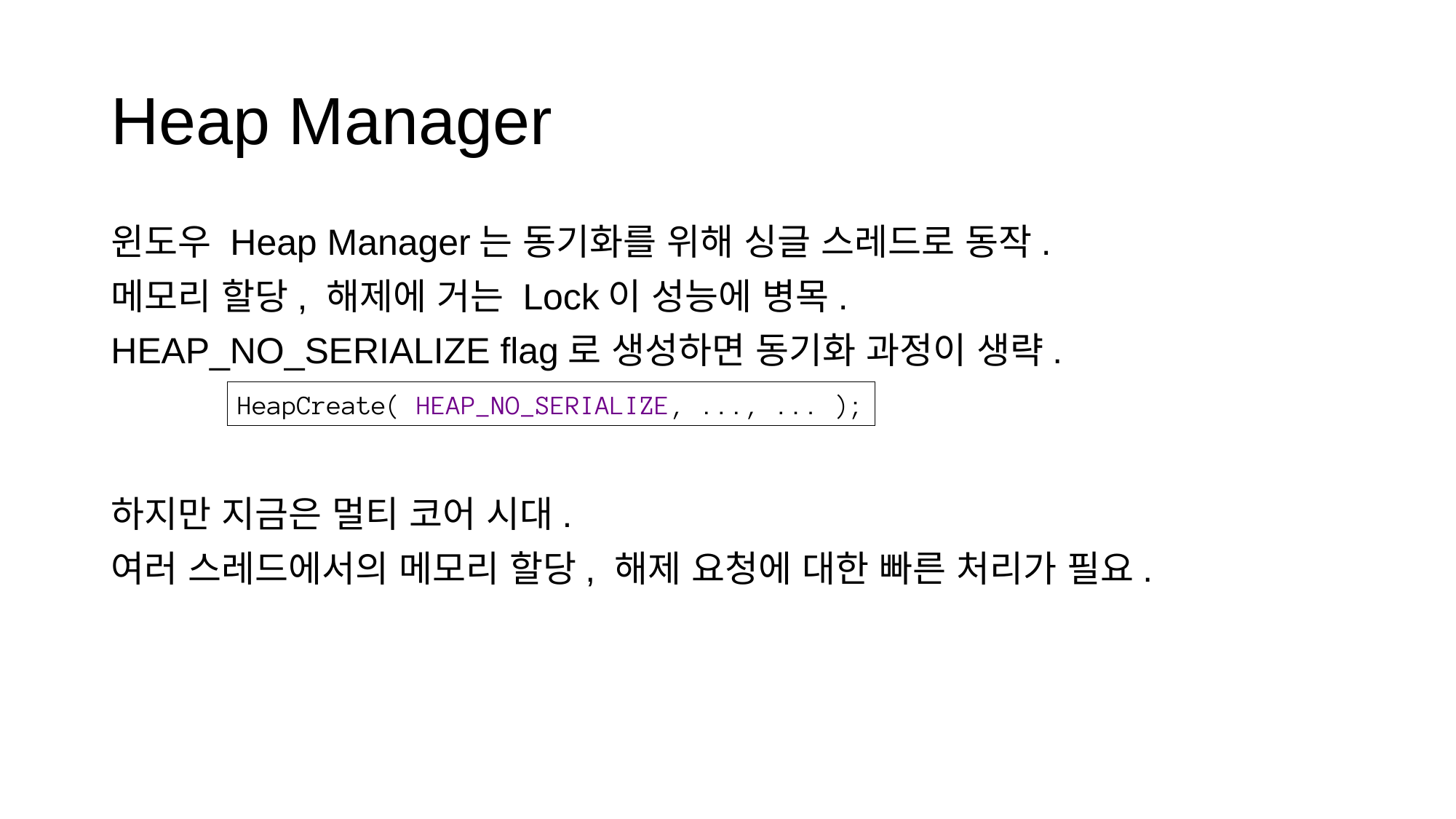

# Heap Manager
윈도우 Heap Manager는 동기화를 위해 싱글 스레드로 동작.
메모리 할당, 해제에 거는 Lock이 성능에 병목.
HEAP_NO_SERIALIZE flag로 생성하면 동기화 과정이 생략.

하지만 지금은 멀티 코어 시대.
여러 스레드에서의 메모리 할당, 해제 요청에 대한 빠른 처리가 필요.
HeapCreate( HEAP_NO_SERIALIZE, ..., ... );